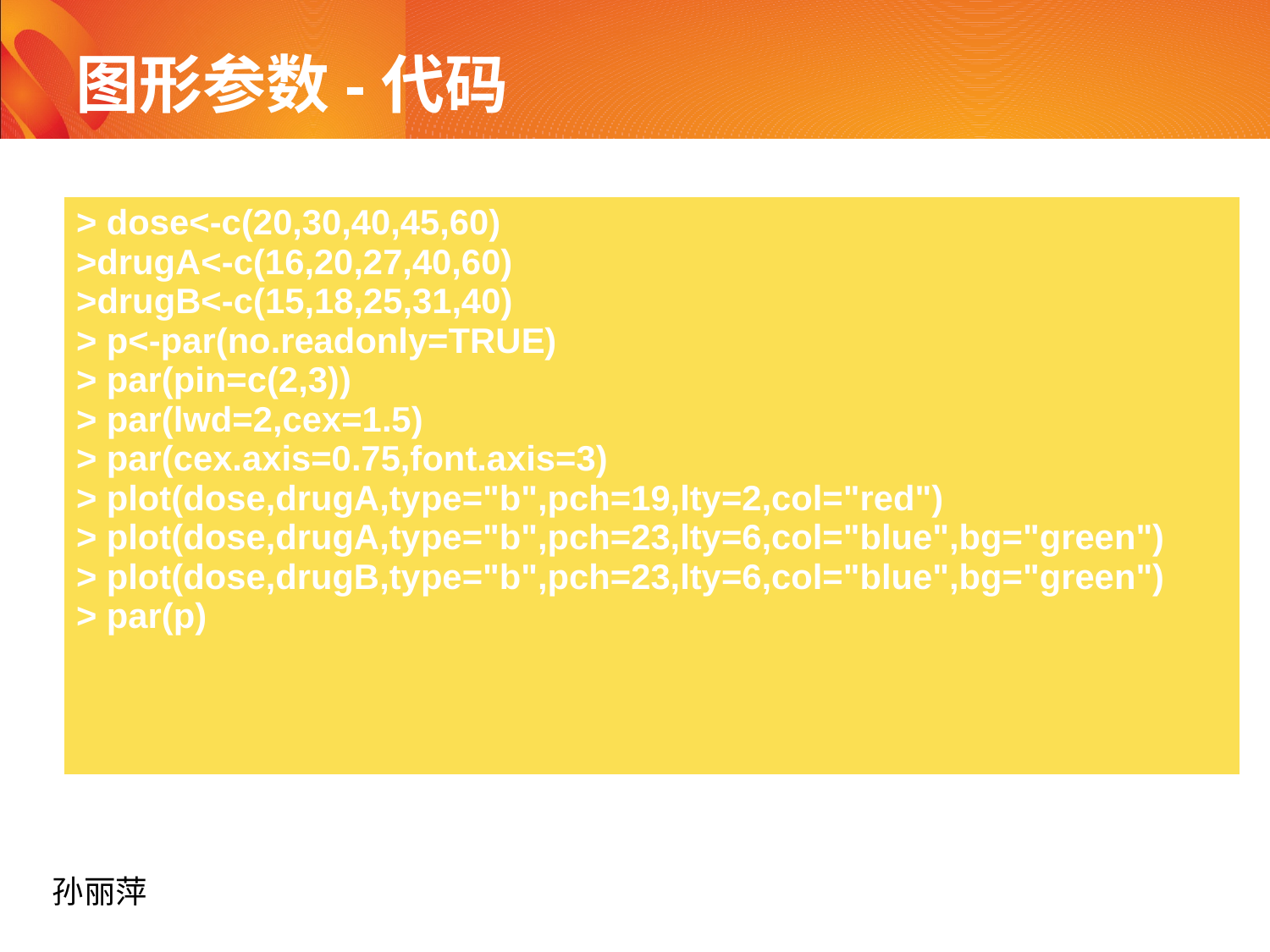

# 图形参数-代码
| > dose<-c(20,30,40,45,60) >drugA<-c(16,20,27,40,60) >drugB<-c(15,18,25,31,40) > p<-par(no.readonly=TRUE) > par(pin=c(2,3)) > par(lwd=2,cex=1.5) > par(cex.axis=0.75,font.axis=3) > plot(dose,drugA,type="b",pch=19,lty=2,col="red") > plot(dose,drugA,type="b",pch=23,lty=6,col="blue",bg="green") > plot(dose,drugB,type="b",pch=23,lty=6,col="blue",bg="green") > par(p) |
| --- |

16